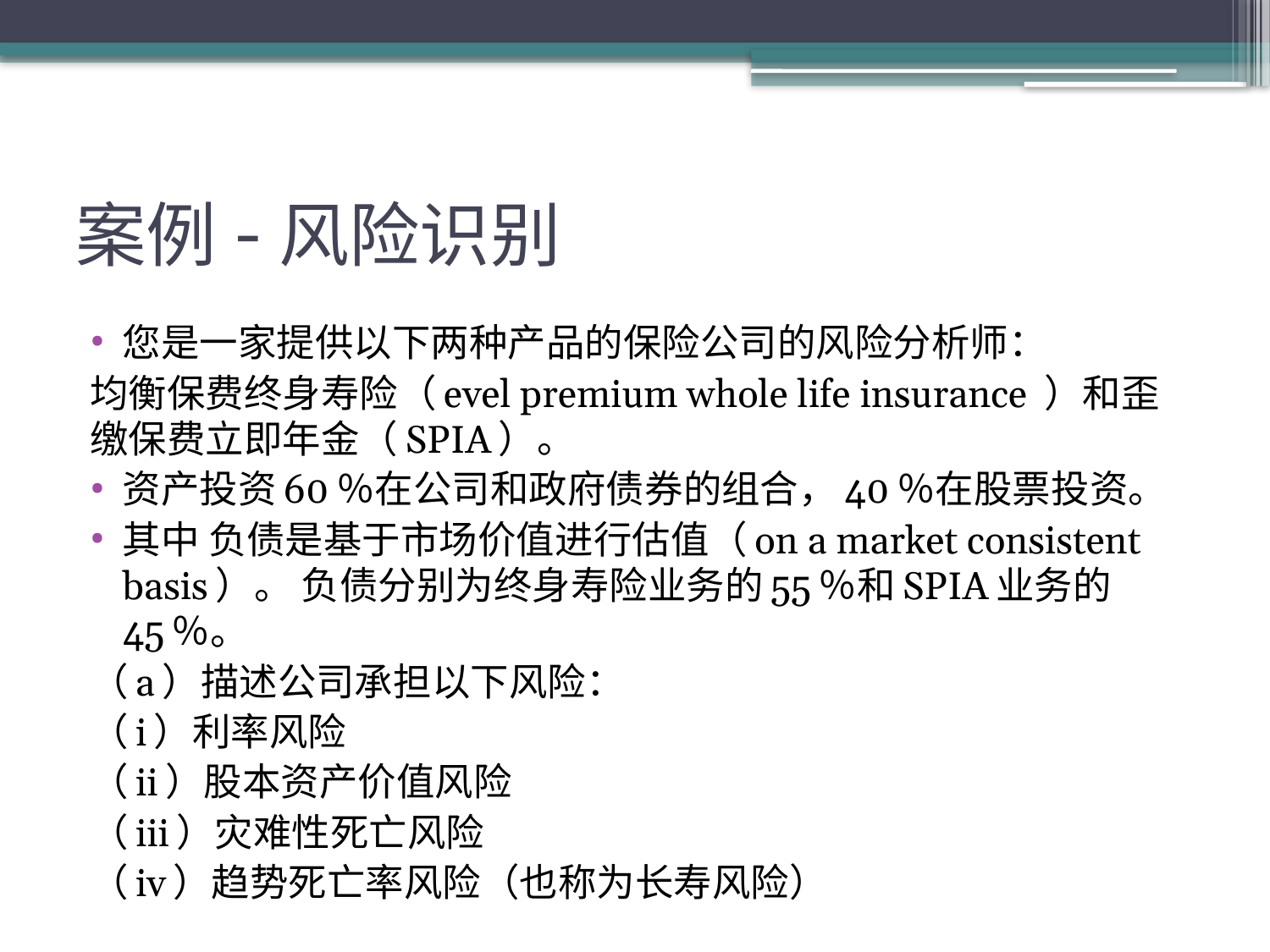

# 案例-风险识别
您是一家提供以下两种产品的保险公司的风险分析师：
均衡保费终身寿险（evel premium whole life insurance ）和歪缴保费立即年金（SPIA）。
资产投资60％在公司和政府债券的组合，40％在股票投资。
其中 负债是基于市场价值进行估值（on a market consistent basis）。 负债分别为终身寿险业务的55％和SPIA业务的45％。
（a）描述公司承担以下风险：
（i）利率风险
（ii）股本资产价值风险
（iii）灾难性死亡风险
（iv）趋势死亡率风险（也称为长寿风险）